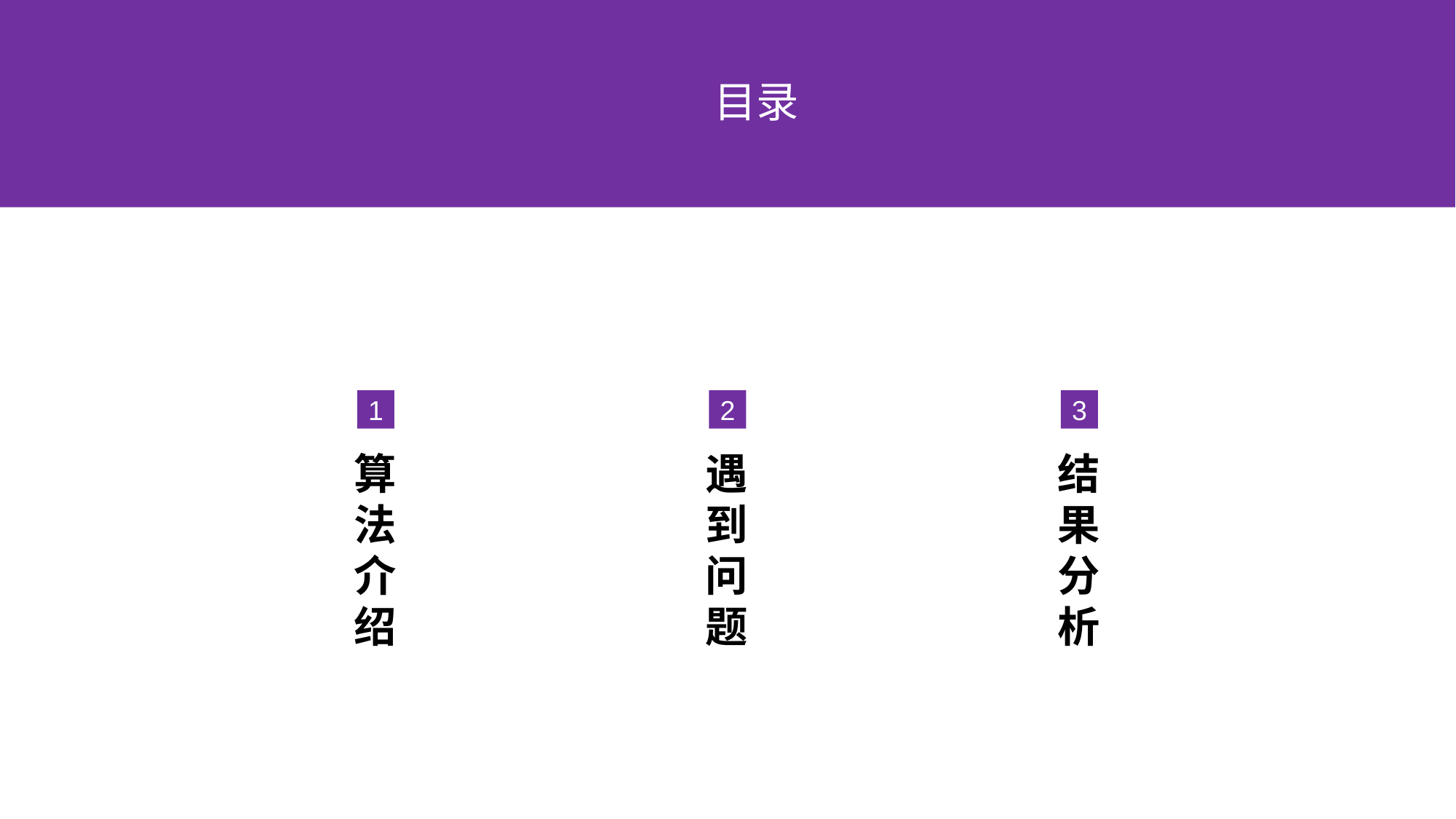

目录
1
2
3
算法介绍
结果分析
遇到问题